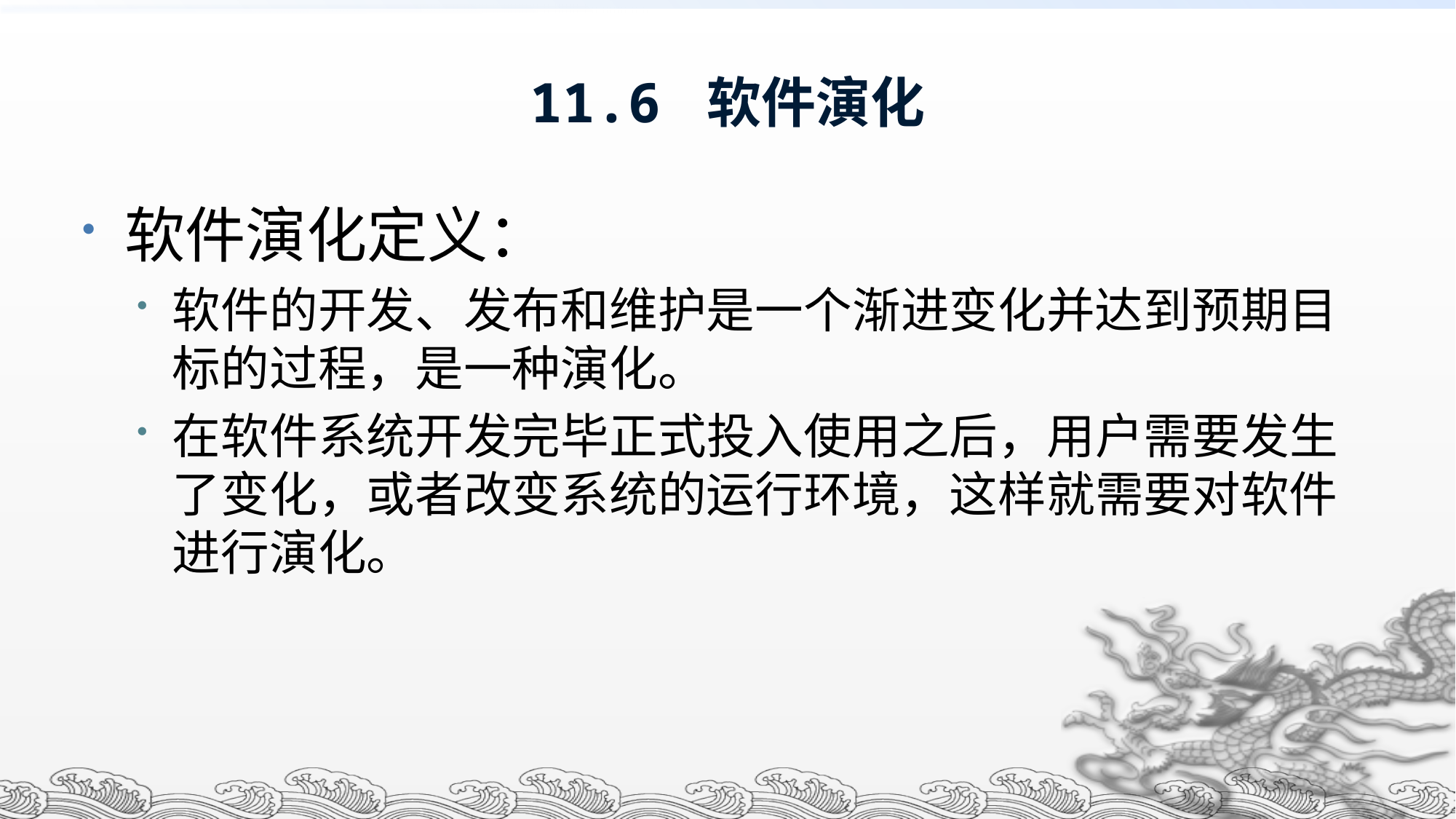

# 11.6 软件演化
软件演化定义：
软件的开发、发布和维护是一个渐进变化并达到预期目标的过程，是一种演化。
在软件系统开发完毕正式投入使用之后，用户需要发生了变化，或者改变系统的运行环境，这样就需要对软件进行演化。